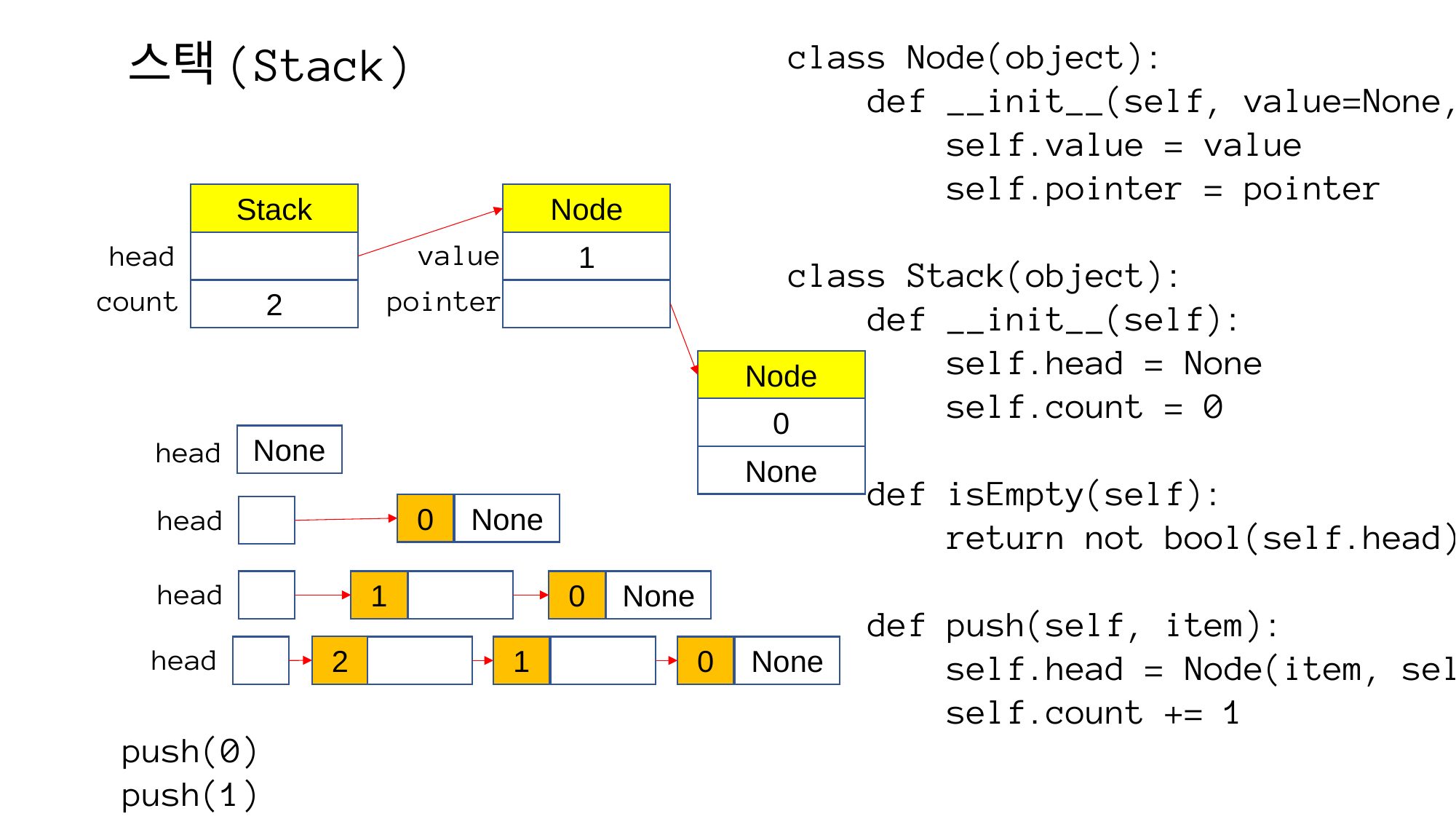

스택(Stack)
class Node(object):
    def __init__(self, value=None, pointer=None ):
        self.value = value
        self.pointer = pointer

class Stack(object):
    def __init__(self):
        self.head = None
        self.count = 0

    def isEmpty(self):
        return not bool(self.head)

    def push(self, item):
        self.head = Node(item, self.head)
        self.count += 1
Stack
Node
value
head

1
count
pointer
2

Node
0
None
head
None
head
0
None

head

1

0
None
head
2

1

0
None
push(0)
push(1)
push(2)